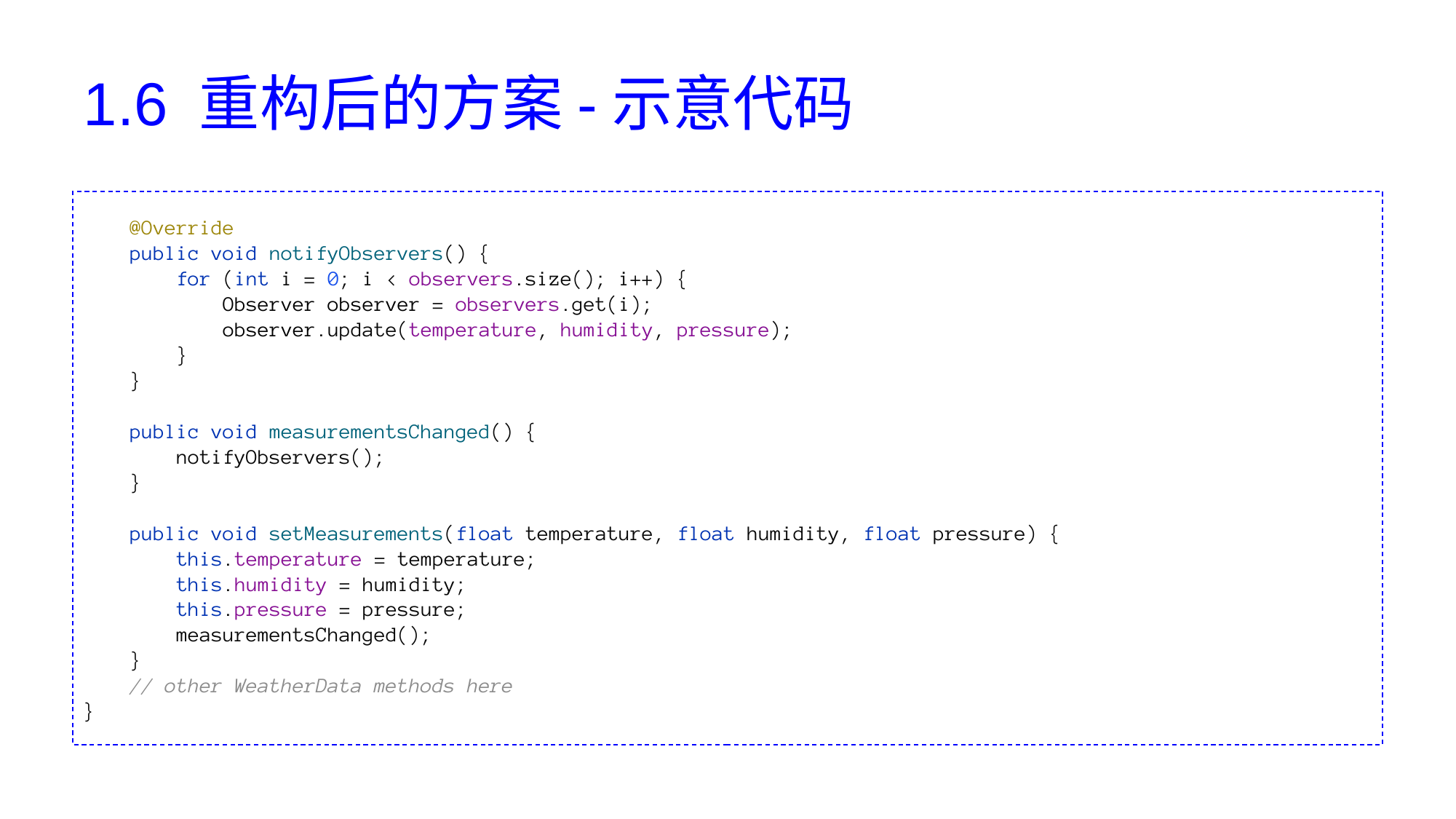

# 1.6 重构后的方案-示意代码
    @Override
    public void notifyObservers() {
        for (int i = 0; i < observers.size(); i++) {
            Observer observer = observers.get(i);
            observer.update(temperature, humidity, pressure);
        }
    }
    public void measurementsChanged() {
        notifyObservers();
    }
    public void setMeasurements(float temperature, float humidity, float pressure) {
        this.temperature = temperature;
        this.humidity = humidity;
        this.pressure = pressure;
        measurementsChanged();
    }
    // other WeatherData methods here
}
19